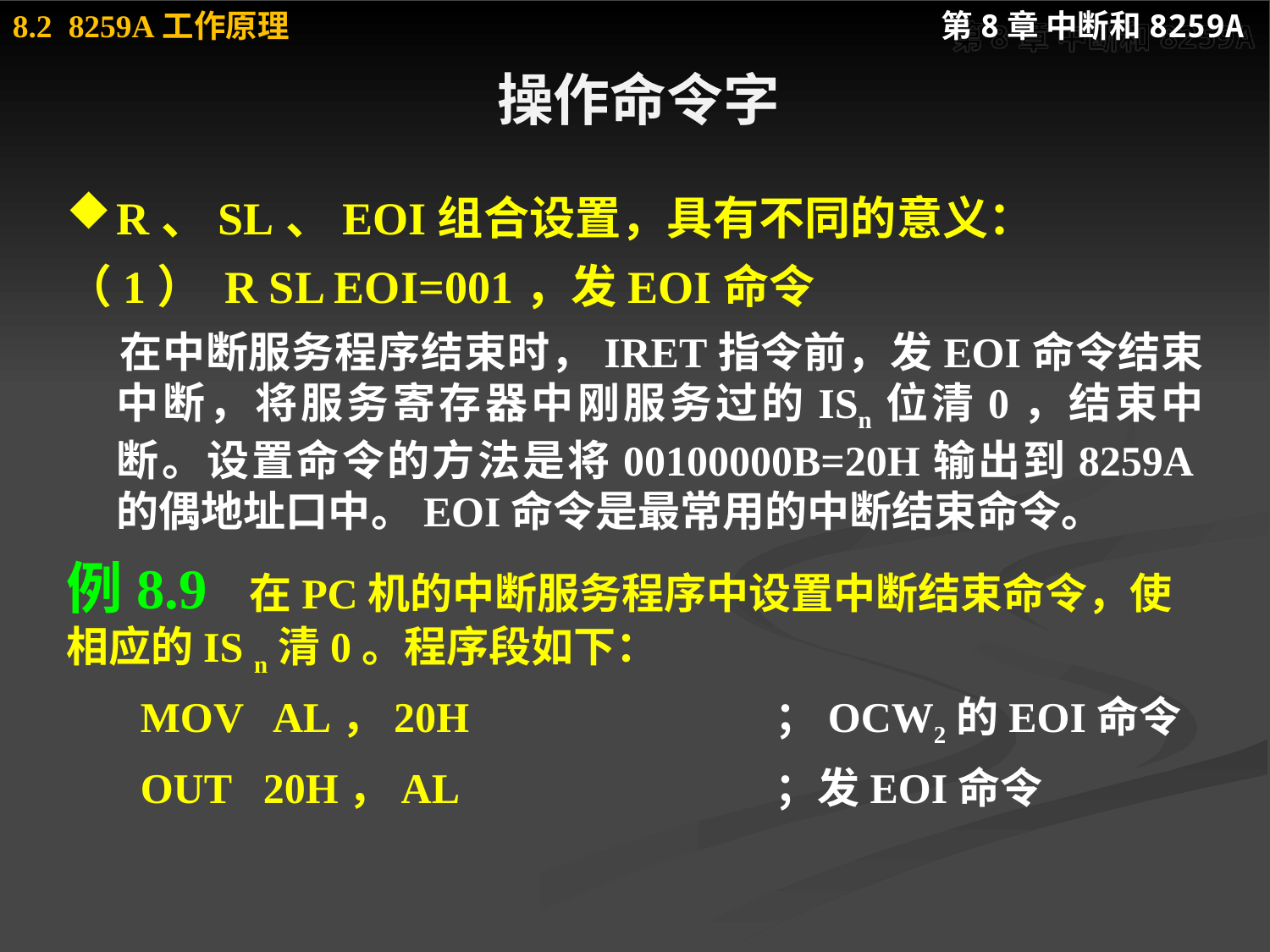

# 操作命令字
R、SL、EOI组合设置，具有不同的意义：
（1） R SL EOI=001，发EOI命令
  	在中断服务程序结束时，IRET指令前，发EOI命令结束中断，将服务寄存器中刚服务过的ISn位清0，结束中断。设置命令的方法是将00100000B=20H输出到8259A的偶地址口中。EOI命令是最常用的中断结束命令。
例8.9  在PC机的中断服务程序中设置中断结束命令，使相应的IS n清0。程序段如下：
       MOV   AL，20H         		；OCW2的EOI命令
       OUT   20H，AL         		；发EOI命令